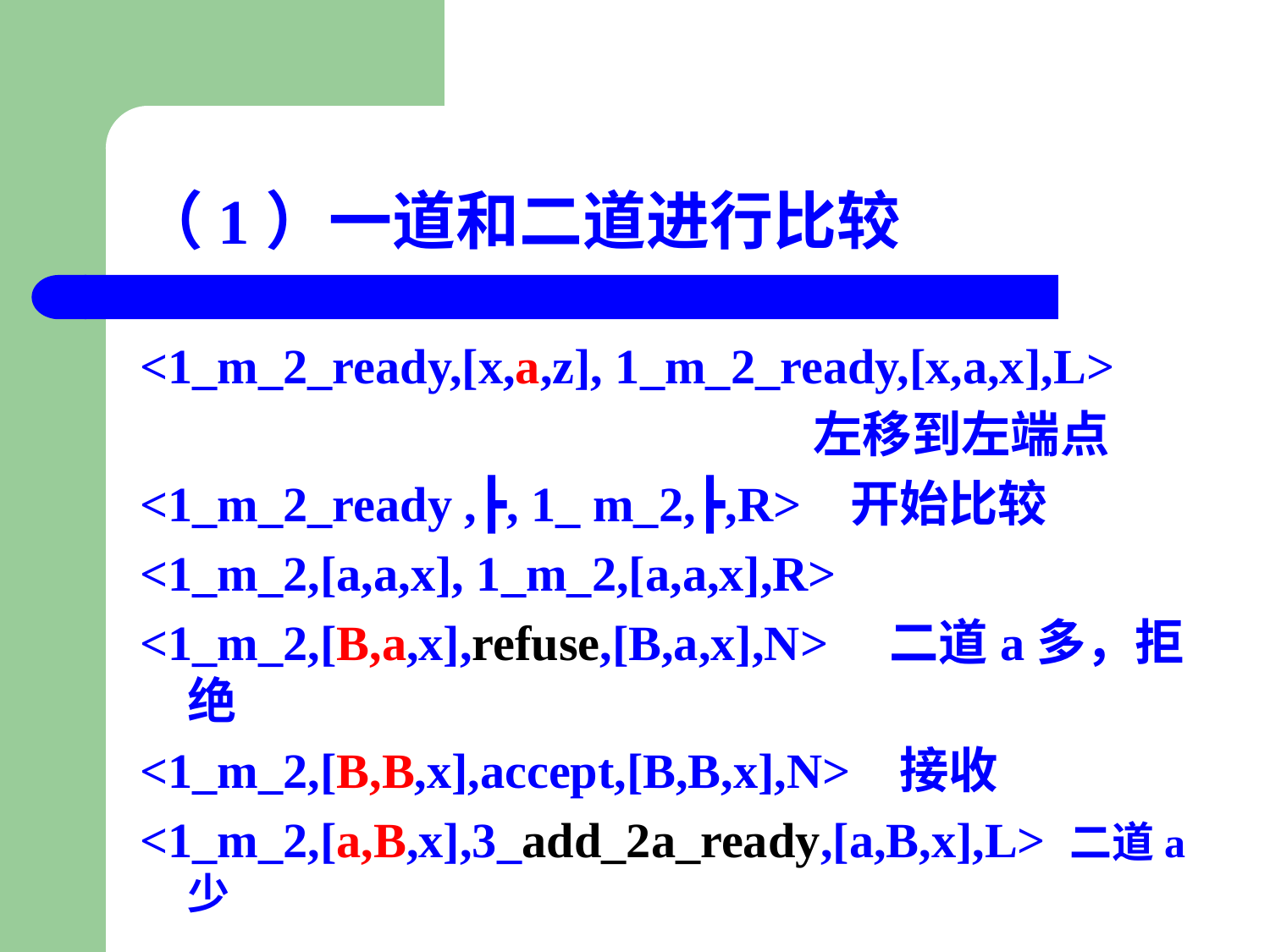

（1）一道和二道进行比较
<1_m_2_ready,[x,a,z], 1_m_2_ready,[x,a,x],L>
                                                           左移到左端点
<1_m_2_ready ,┣, 1_ m_2,┣,R>   开始比较
<1_m_2,[a,a,x], 1_m_2,[a,a,x],R>
<1_m_2,[B,a,x],refuse,[B,a,x],N>    二道a多，拒绝
<1_m_2,[B,B,x],accept,[B,B,x],N>   接收
<1_m_2,[a,B,x],3_add_2a_ready,[a,B,x],L> 二道a少